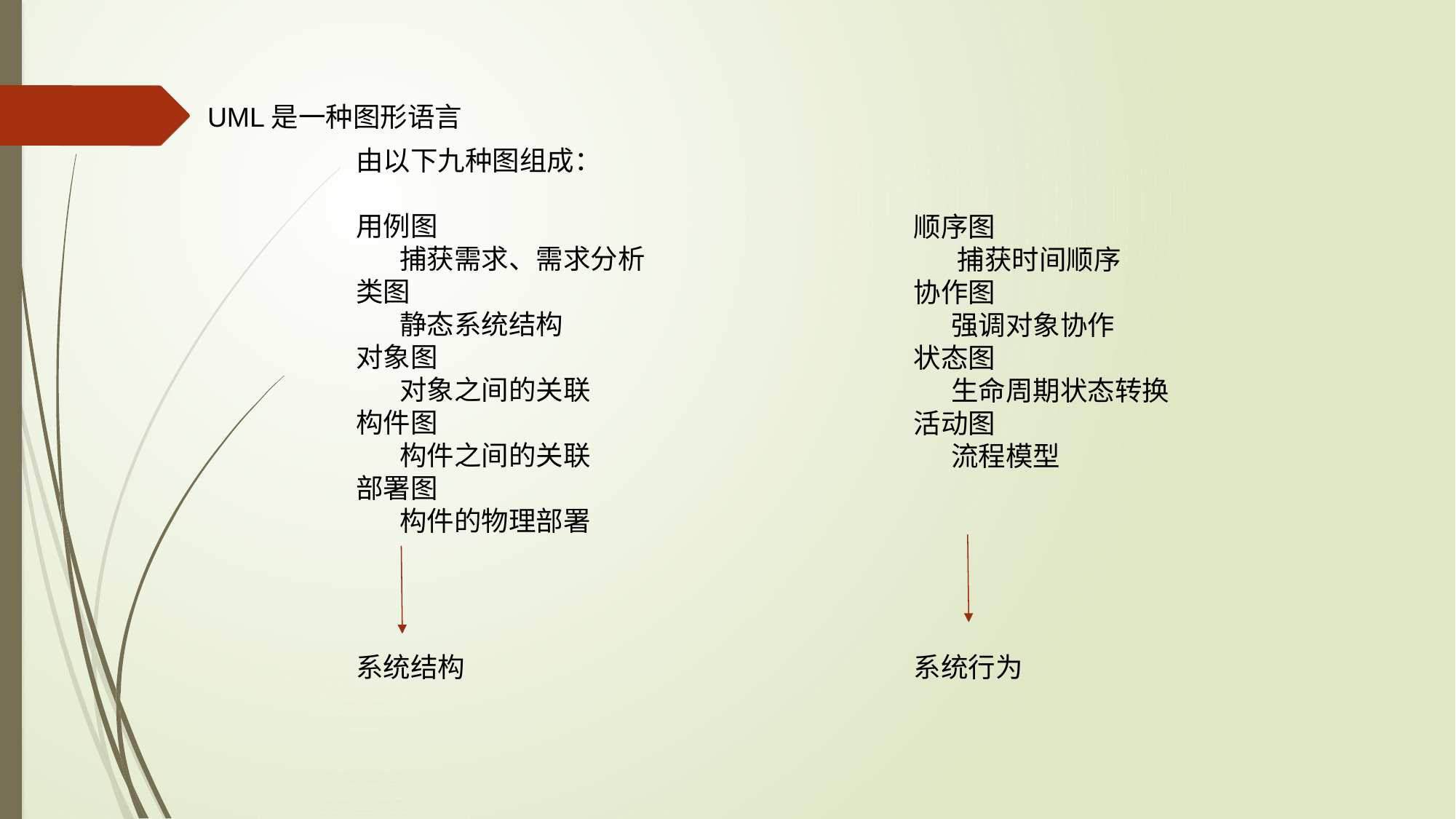

UML是一种图形语言
由以下九种图组成：

用例图
      捕获需求、需求分析
类图
      静态系统结构
对象图
      对象之间的关联
构件图
      构件之间的关联
部署图
      构件的物理部署
顺序图
      捕获时间顺序
协作图
     强调对象协作
状态图
     生命周期状态转换
活动图
     流程模型
系统结构
系统行为